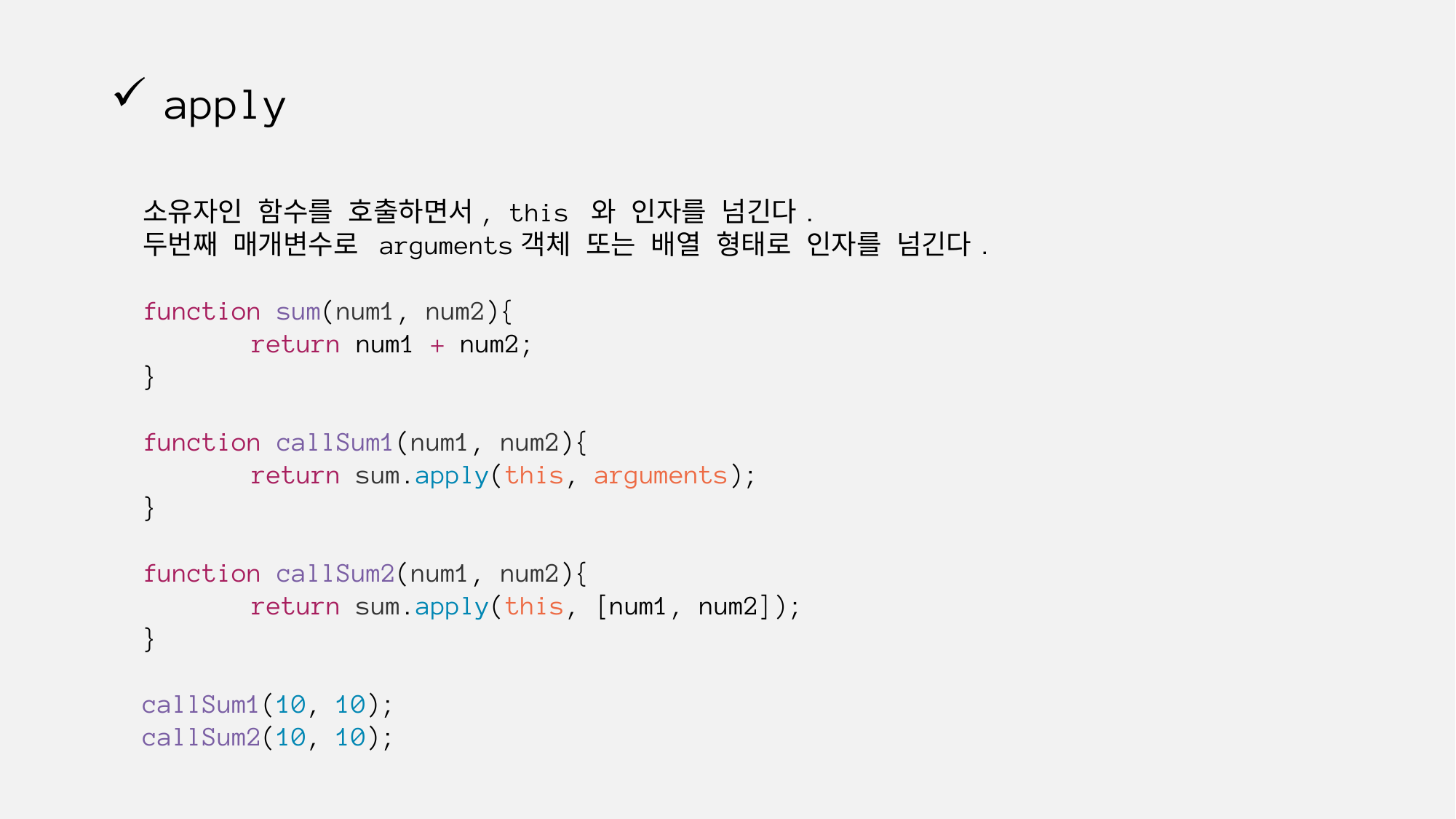

# apply
소유자인 함수를 호출하면서, this 와 인자를 넘긴다.
두번째 매개변수로 arguments객체 또는 배열 형태로 인자를 넘긴다.

function sum(num1, num2){
	return num1 + num2;
}

function callSum1(num1, num2){
	return sum.apply(this, arguments);
}

function callSum2(num1, num2){
	return sum.apply(this, [num1, num2]);
}

callSum1(10, 10);
callSum2(10, 10);